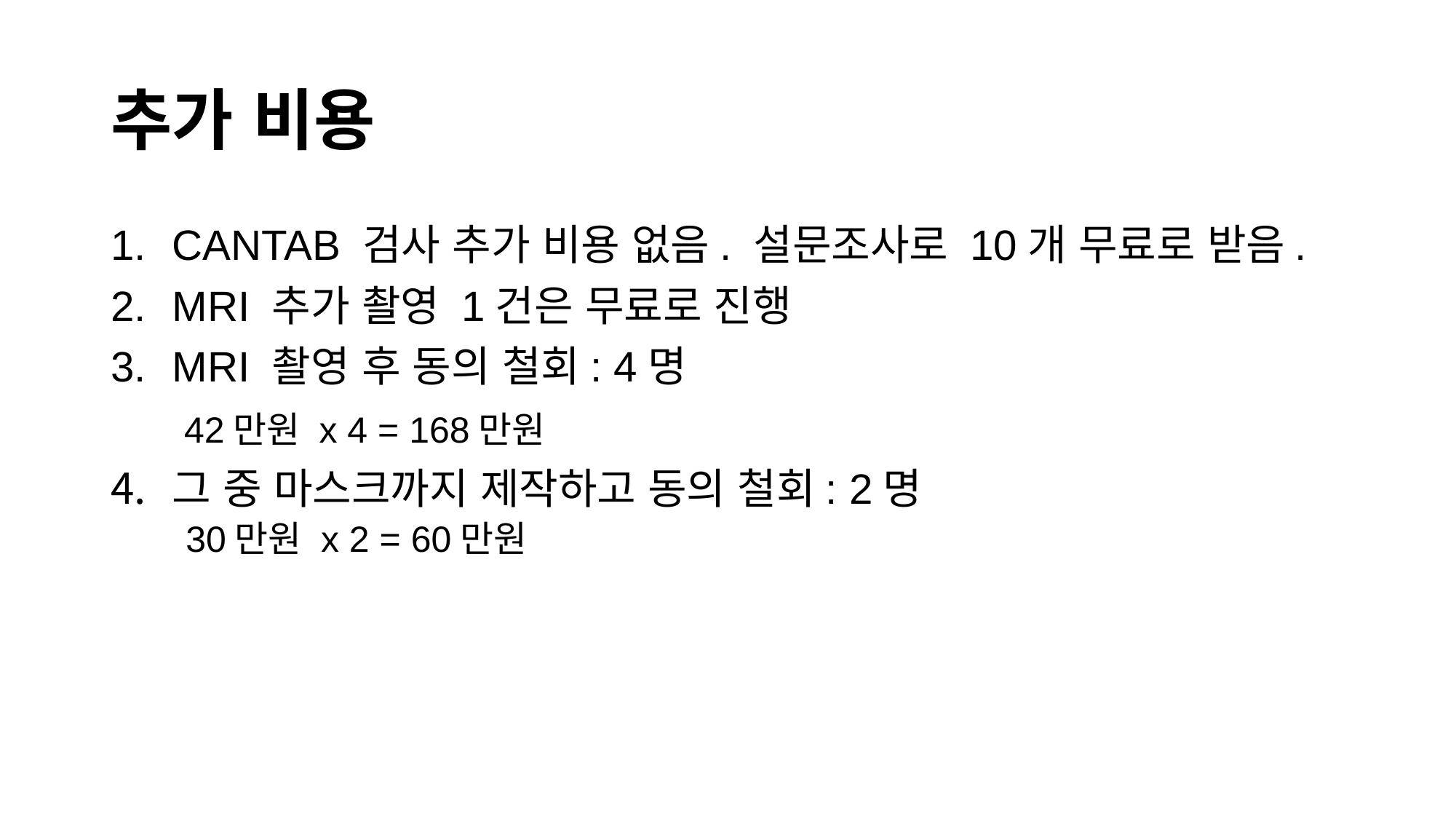

# 추가 비용
CANTAB 검사 추가 비용 없음. 설문조사로 10개 무료로 받음.
MRI 추가 촬영 1건은 무료로 진행
MRI 촬영 후 동의 철회: 4명
	 42만원 x 4 = 168만원
그 중 마스크까지 제작하고 동의 철회: 2명
  30만원 x 2 = 60만원